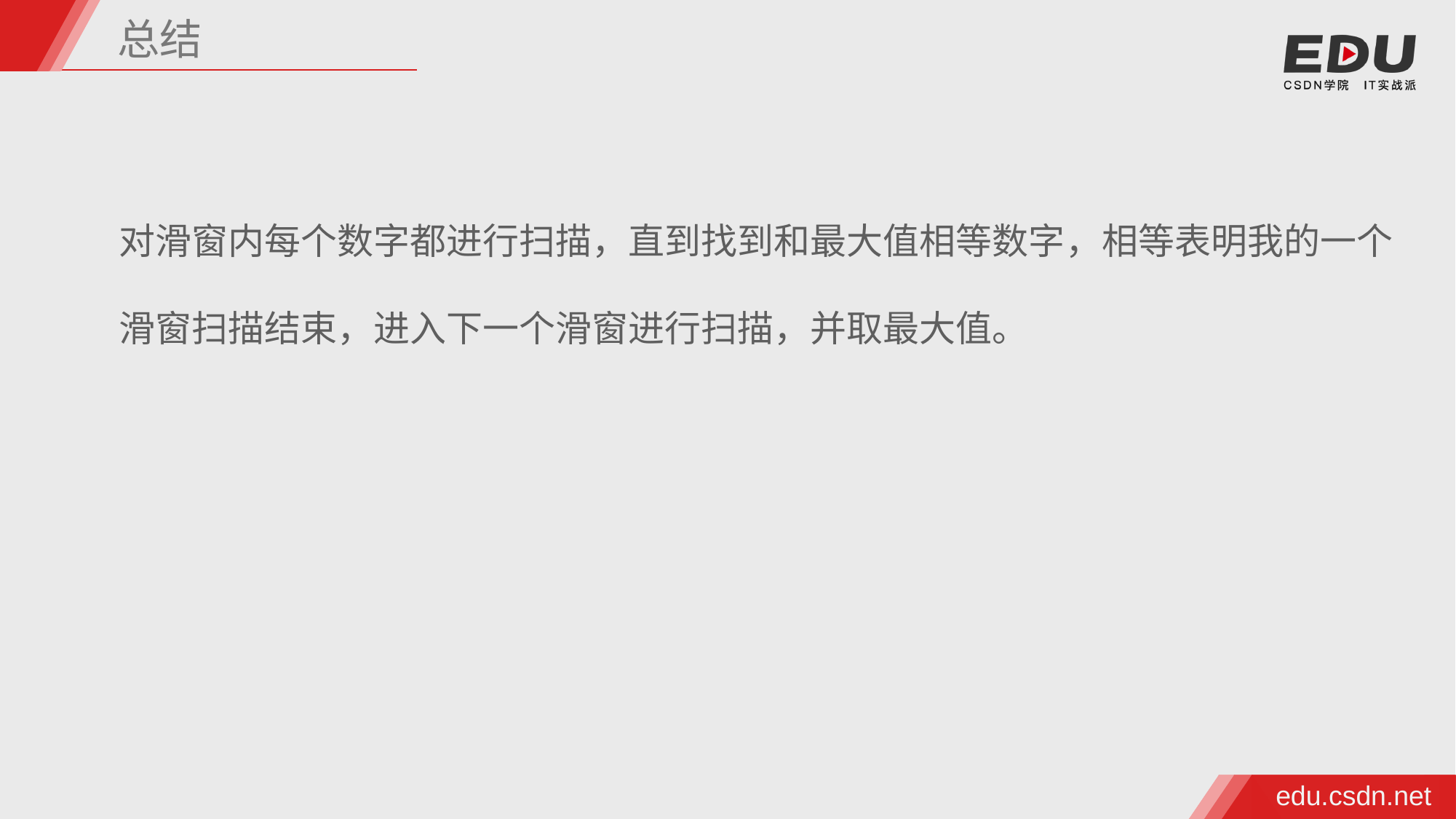

总结
对滑窗内每个数字都进行扫描，直到找到和最大值相等数字，相等表明我的一个
滑窗扫描结束，进入下一个滑窗进行扫描，并取最大值。
edu.csdn.net